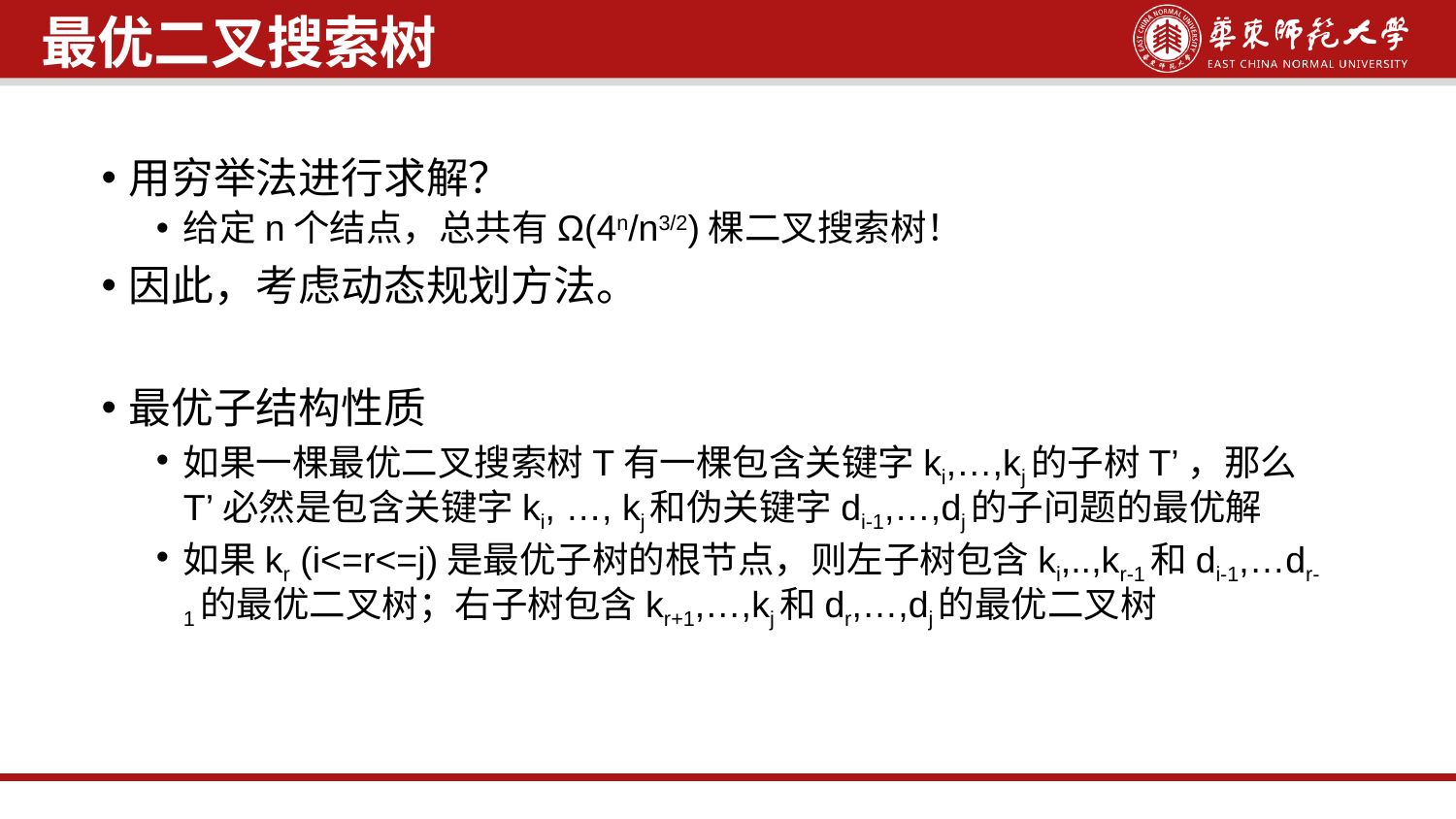

最优二叉搜索树
用穷举法进行求解？
给定n个结点，总共有Ω(4n/n3/2)棵二叉搜索树！
因此，考虑动态规划方法。

最优子结构性质
如果一棵最优二叉搜索树T有一棵包含关键字ki,…,kj的子树T’，那么T’必然是包含关键字ki, …, kj和伪关键字di-1,…,dj的子问题的最优解
如果kr (i<=r<=j)是最优子树的根节点，则左子树包含ki,..,kr-1和di-1,…dr-1的最优二叉树；右子树包含kr+1,…,kj和dr,…,dj的最优二叉树